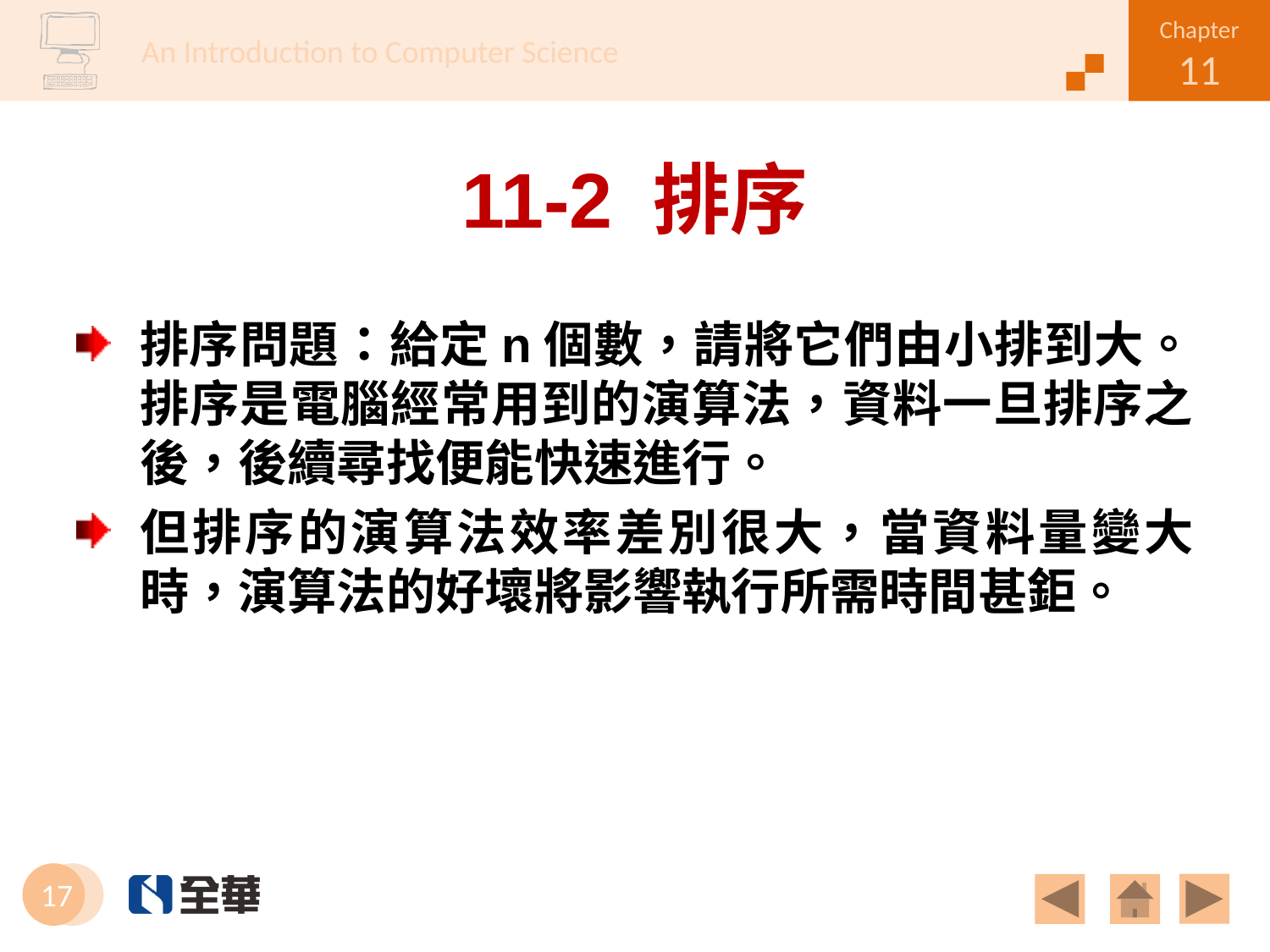

# 11-2 排序
排序問題：給定n個數，請將它們由小排到大。排序是電腦經常用到的演算法，資料一旦排序之後，後續尋找便能快速進行。
但排序的演算法效率差別很大，當資料量變大時，演算法的好壞將影響執行所需時間甚鉅。